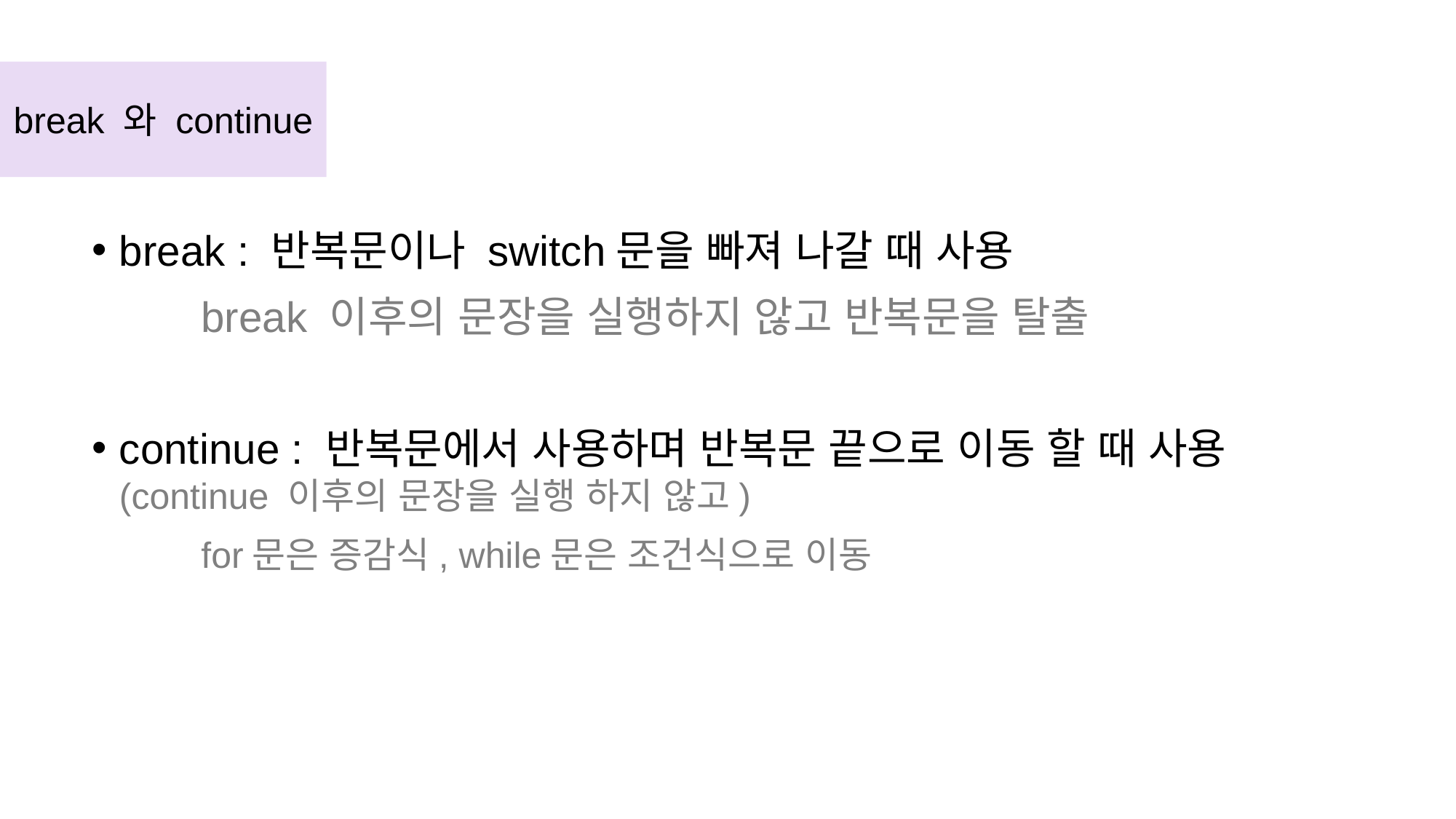

break 와 continue
break : 반복문이나 switch문을 빠져 나갈 때 사용
	break 이후의 문장을 실행하지 않고 반복문을 탈출

continue : 반복문에서 사용하며 반복문 끝으로 이동 할 때 사용 	(continue 이후의 문장을 실행 하지 않고)
  	for문은 증감식, while문은 조건식으로 이동